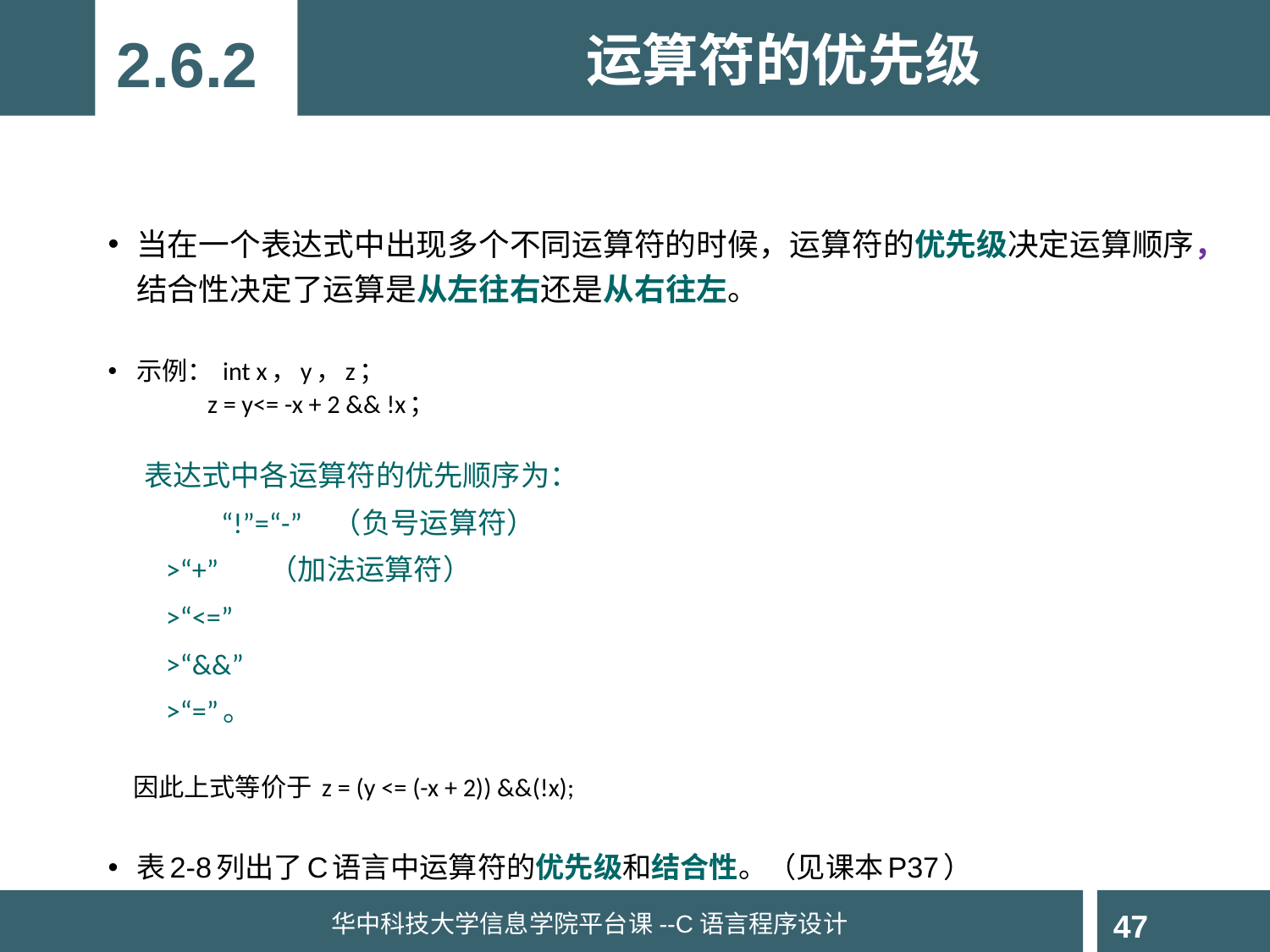

运算符的优先级
2.6.2
当在一个表达式中出现多个不同运算符的时候，运算符的优先级决定运算顺序，结合性决定了运算是从左往右还是从右往左。

示例： int x，y，z；
             z = y<= -x + 2 && !x；

 表达式中各运算符的优先顺序为：
 	 “!”=“-”    （负号运算符）
	     >“+”       （加法运算符）
	     >“<=”
	     >“&&”
	     >“=”。

因此上式等价于 z = (y <= (-x + 2)) &&(!x);

表2-8列出了C语言中运算符的优先级和结合性。（见课本P37）